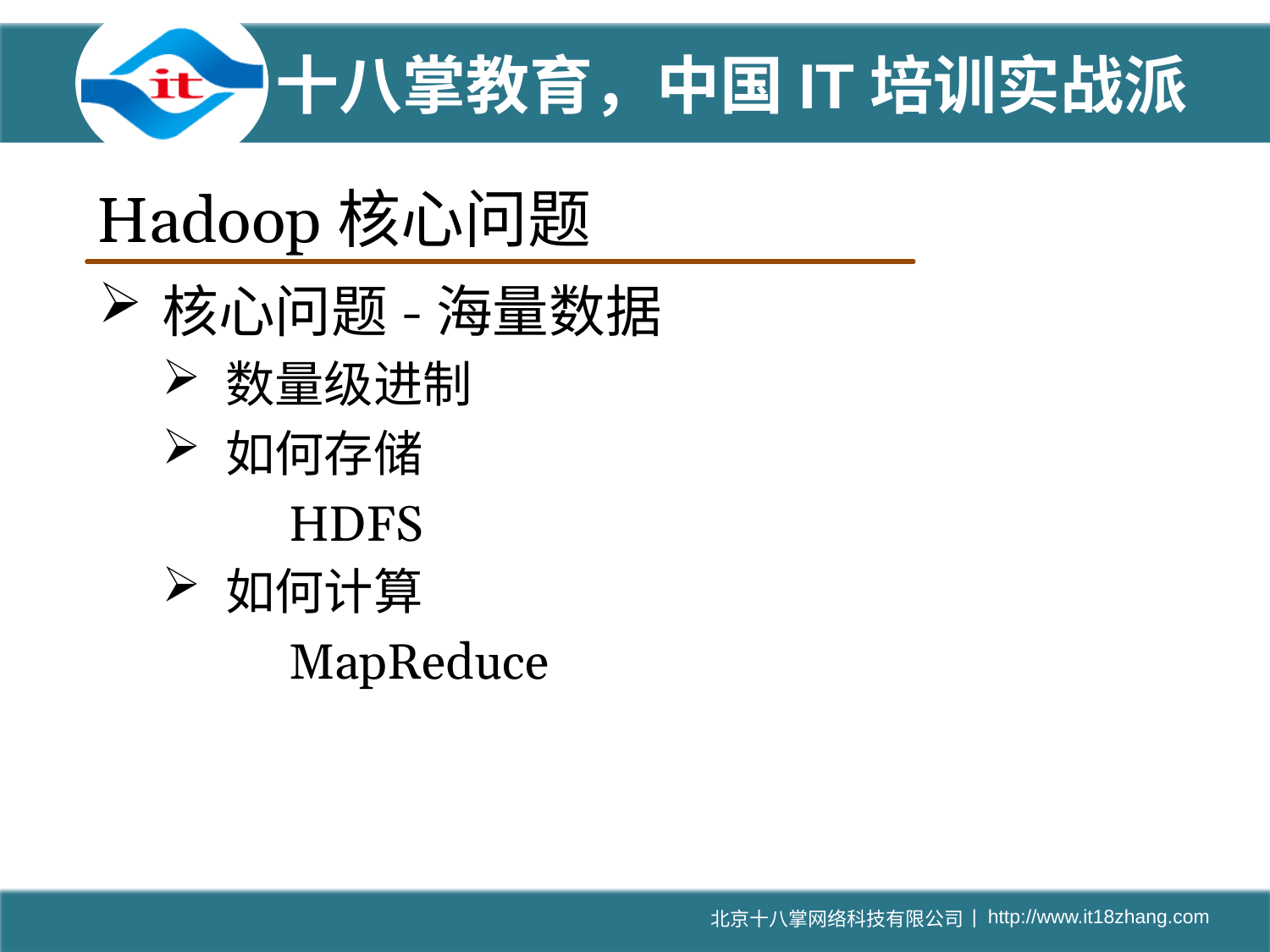

# Hadoop核心问题
核心问题-海量数据
数量级进制
如何存储
	HDFS
如何计算
	MapReduce